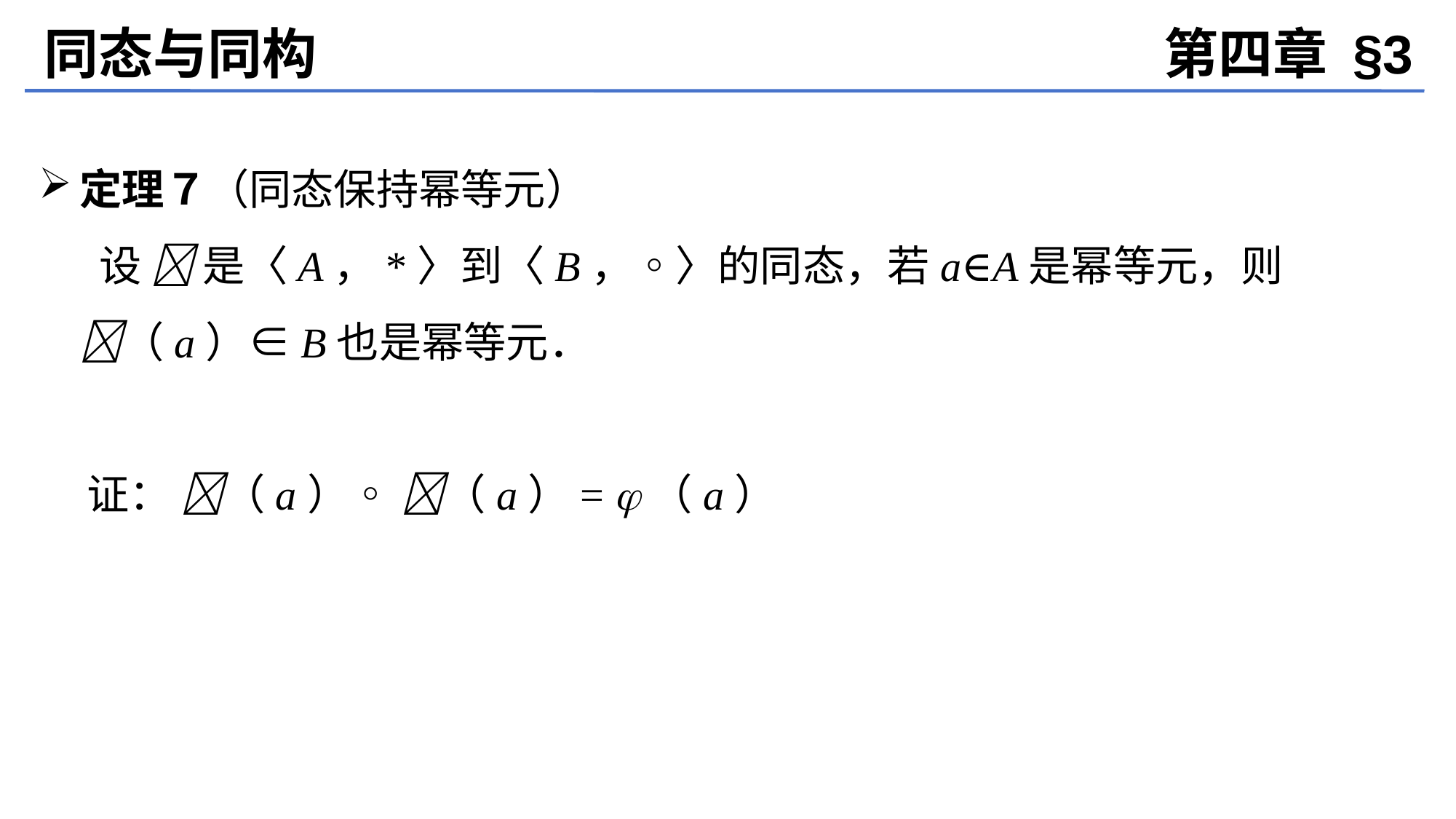

同态与同构
第四章 §3
定理７（同态保持幂等元）
	 设 ϕ 是〈A，*〉到〈B，◦〉的同态，若a∈A是幂等元，则ϕ（a）∈B也是幂等元．

    证： ϕ（a）◦ ϕ（a）= ϕ（a）